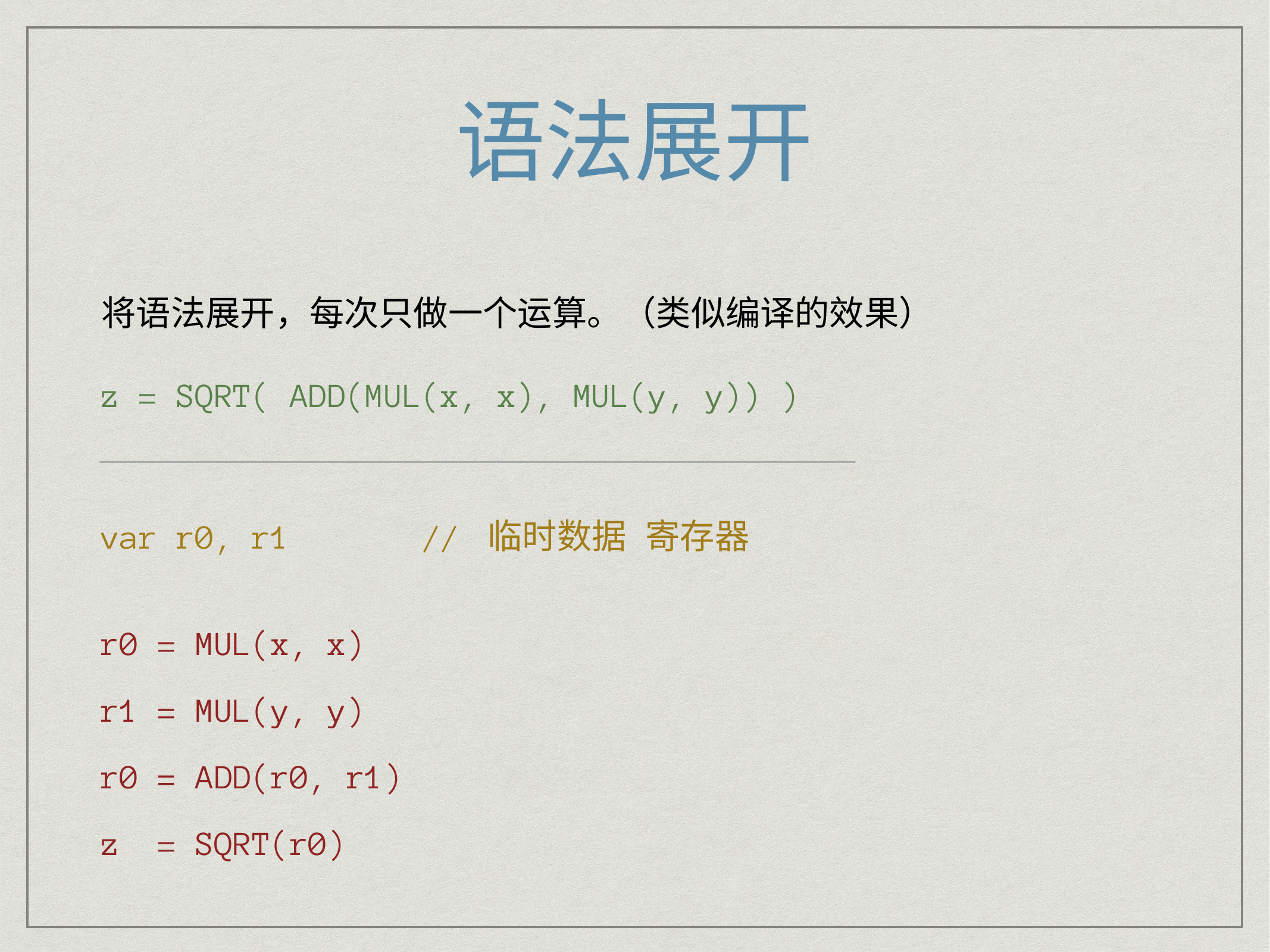

# 语法展开
将语法展开，每次只做一个运算。（类似编译的效果）
z = SQRT( ADD(MUL(x, x), MUL(y, y)) )
————————————————————————————————————————
var r0, r1       // 临时数据 寄存器
r0 = MUL(x, x)
r1 = MUL(y, y)
r0 = ADD(r0, r1)
z  = SQRT(r0)